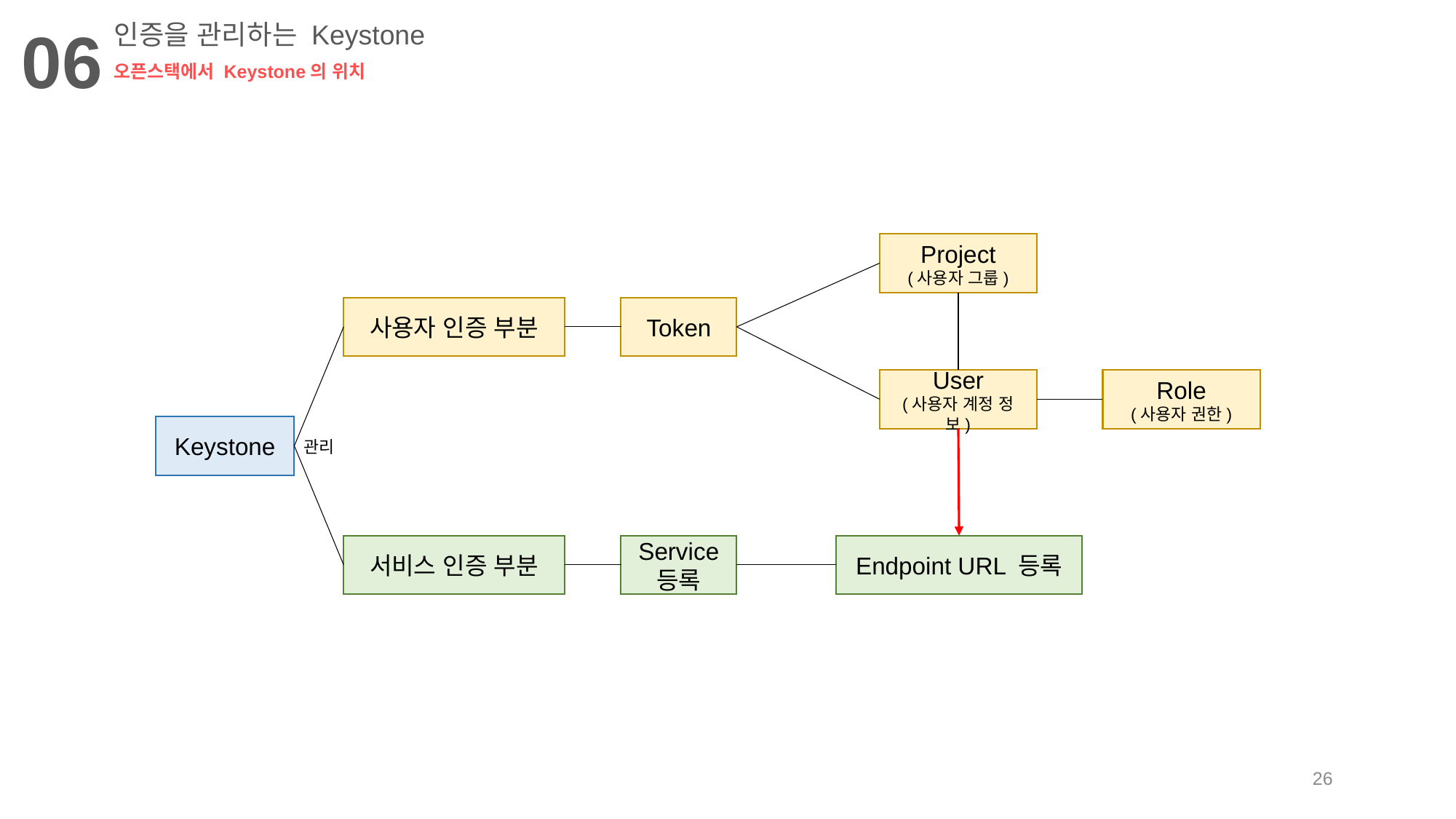

06
인증을 관리하는 Keystone
오픈스택에서 Keystone의 위치
Project
(사용자 그룹)
사용자 인증 부분
Token
User
(사용자 계정 정보)
Role
(사용자 권한)
Keystone
관리
서비스 인증 부분
Service
등록
Endpoint URL 등록
26